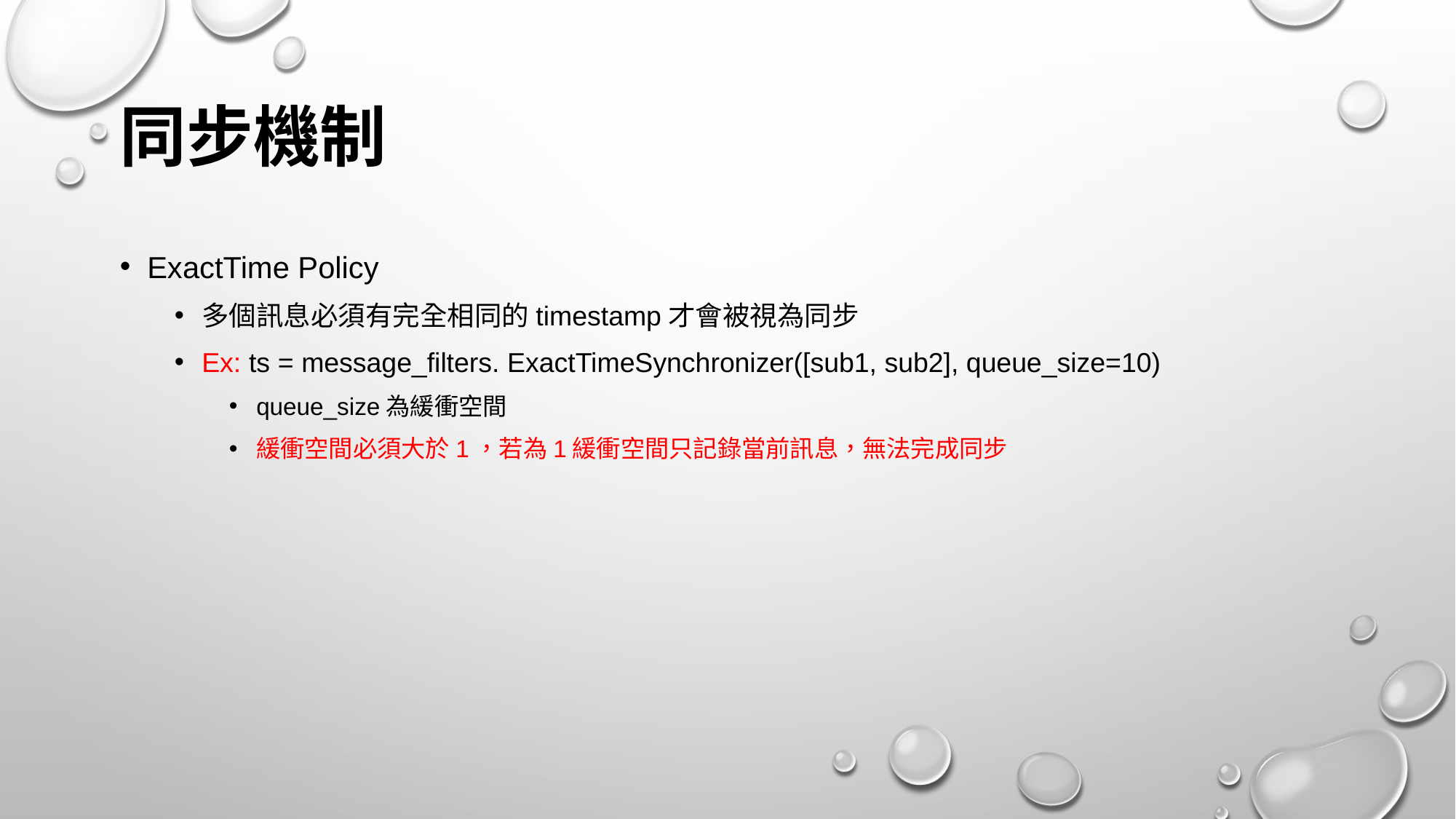

# 同步機制
ExactTime Policy
多個訊息必須有完全相同的timestamp才會被視為同步
Ex: ts = message_filters. ExactTimeSynchronizer([sub1, sub2], queue_size=10)
queue_size為緩衝空間
緩衝空間必須大於1，若為1緩衝空間只記錄當前訊息，無法完成同步